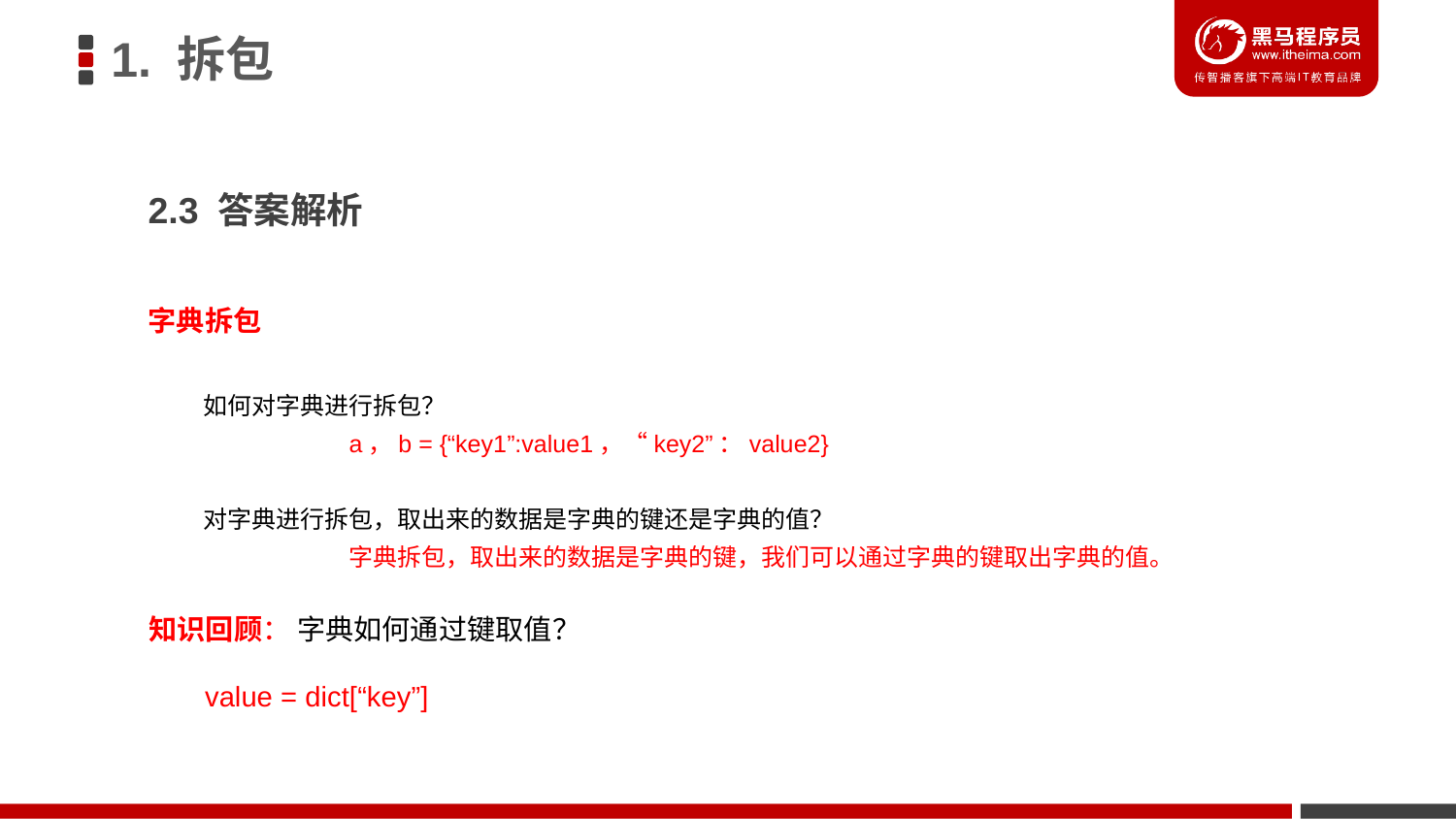

1. 拆包
2.3 答案解析
字典拆包
如何对字典进行拆包？
	a，b = {“key1”:value1，“key2”：value2}

对字典进行拆包，取出来的数据是字典的键还是字典的值？
	字典拆包，取出来的数据是字典的键，我们可以通过字典的键取出字典的值。
知识回顾： 字典如何通过键取值？

       value = dict[“key”]